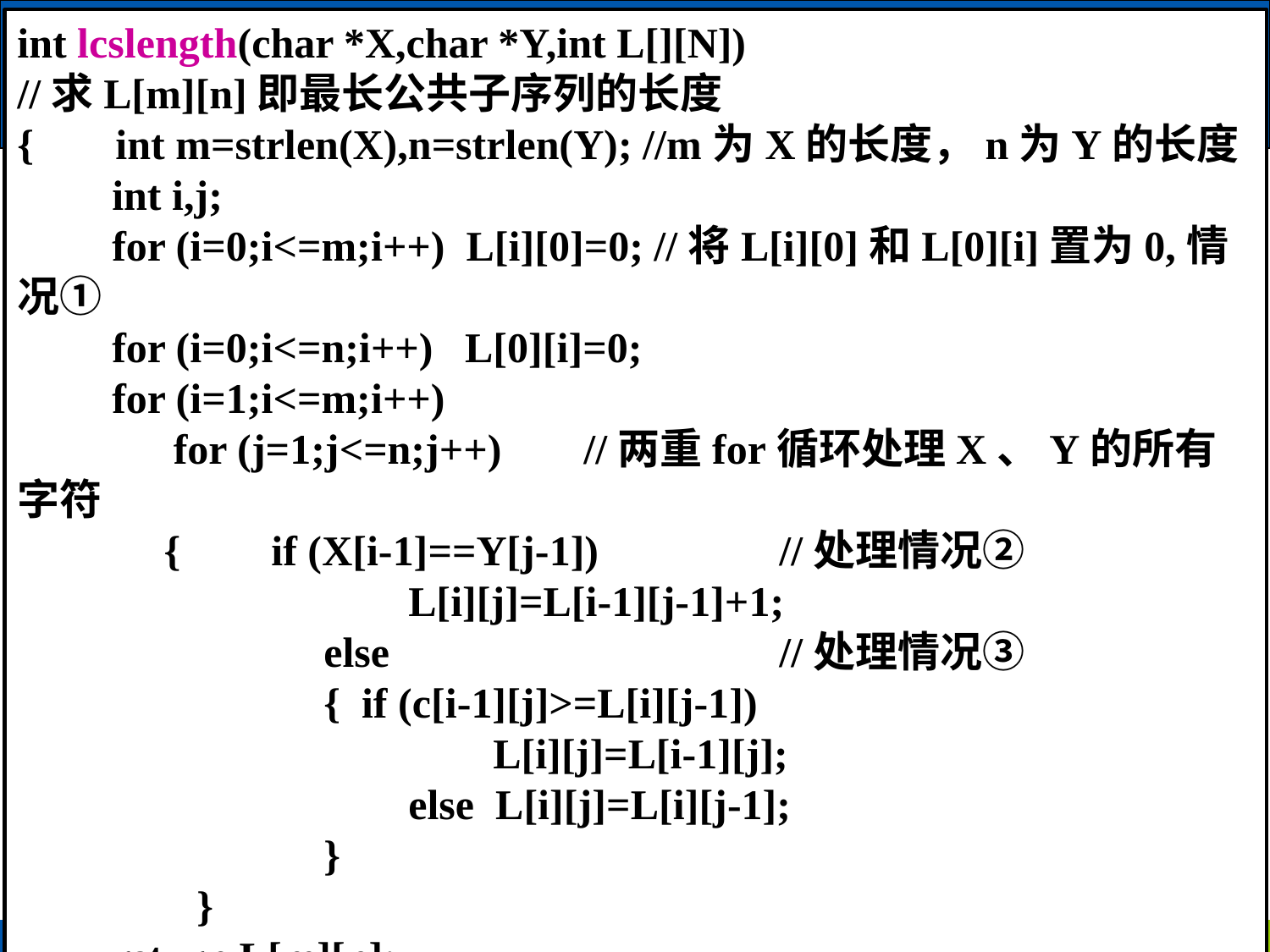

int lcslength(char *X,char *Y,int L[][N])
//求L[m][n]即最长公共子序列的长度
{　  int m=strlen(X),n=strlen(Y); //m为X的长度，n为Y的长度
　　int i,j;
　　for (i=0;i<=m;i++)  L[i][0]=0; //将L[i][0]和L[0][i]置为0,情况①
　　for (i=0;i<=n;i++)   L[0][i]=0;
　　for (i=1;i<=m;i++)
　　　  for (j=1;j<=n;j++)　  //两重for循环处理X、Y的所有字符
　　　 {	if (X[i-1]==Y[j-1])		//处理情况②
　　　　　　　　　L[i][j]=L[i-1][j-1]+1;
　　　　　　　else				//处理情况③
　　　　　　　{  if (c[i-1][j]>=L[i][j-1])
　　　　　　　　　　　L[i][j]=L[i-1][j];
　　　　　　　　　else  L[i][j]=L[i][j-1];
　　　　　　　}
　　　　}
　　return L[m][n];
}